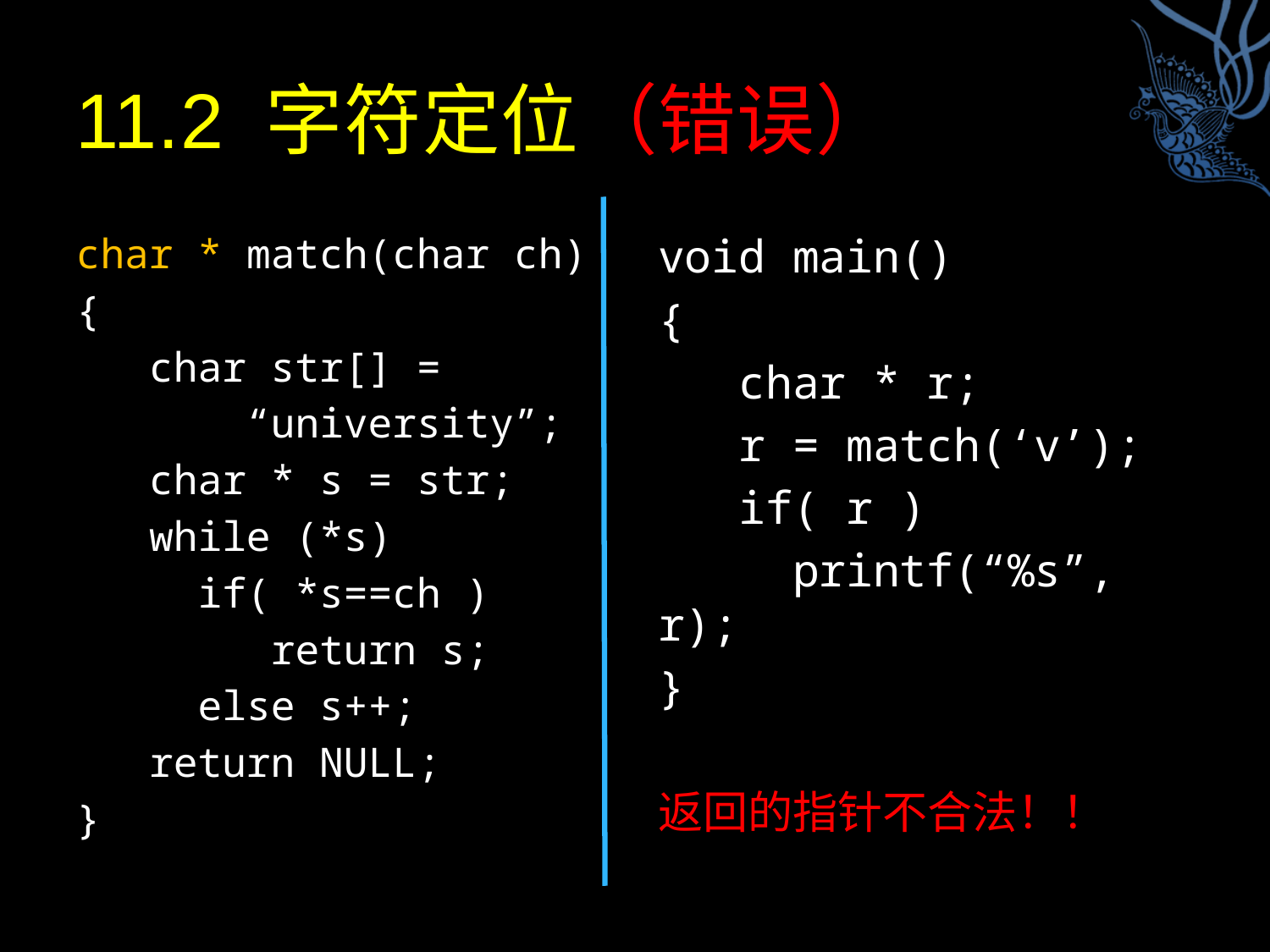

# 11.2 字符定位（错误）
char * match(char ch)
{
   char str[] =
       “university”;
   char * s = str;
   while (*s)
     if( *s==ch )
        return s;
     else s++;
   return NULL;
}

void main()
{
   char * r;
   r = match(‘v’);
   if( r )
     printf(“%s”, r);
}

返回的指针不合法！！